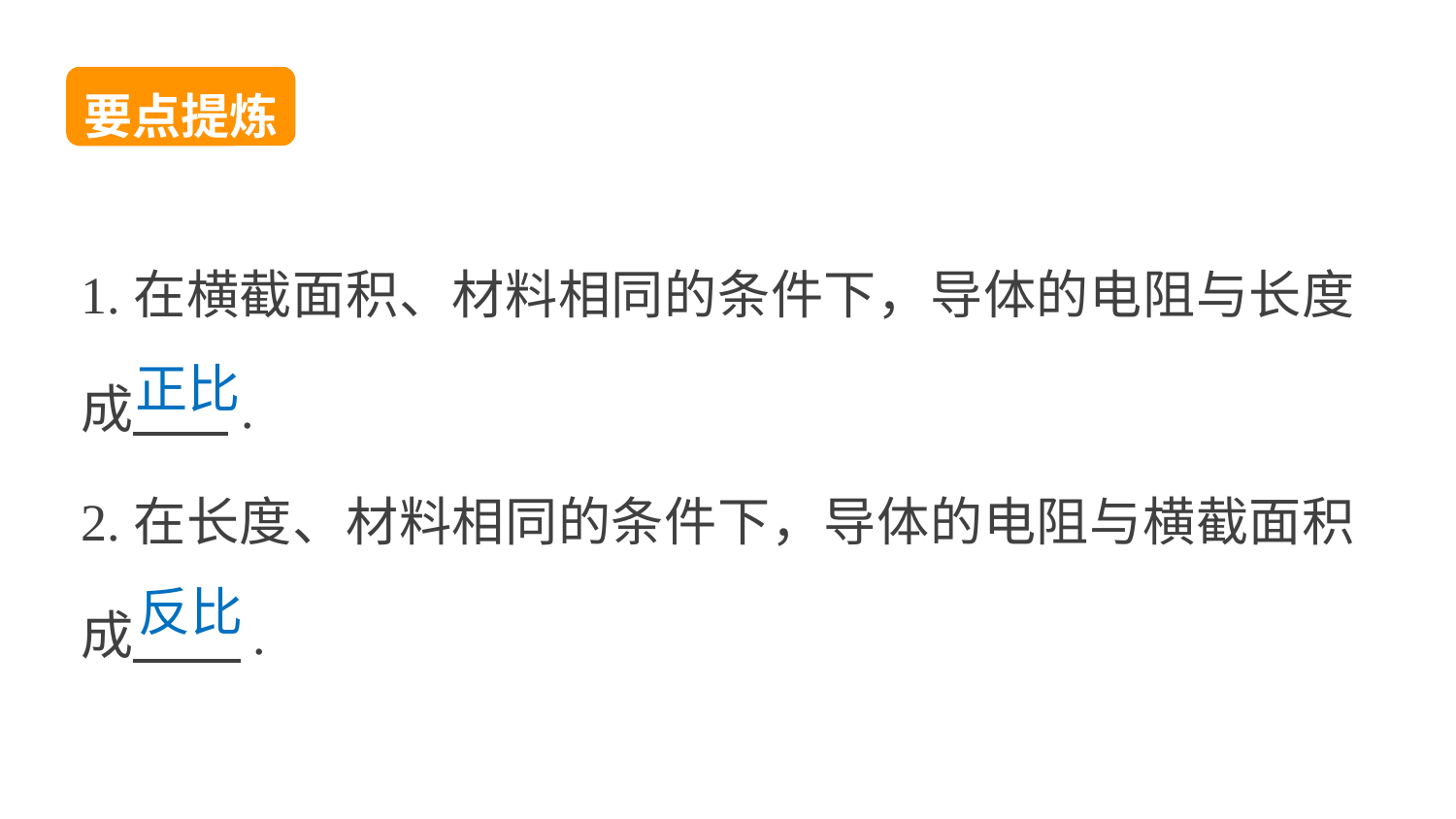

要点提炼
1.在横截面积、材料相同的条件下，导体的电阻与长度成        .
2.在长度、材料相同的条件下，导体的电阻与横截面积成         .
正比
反比